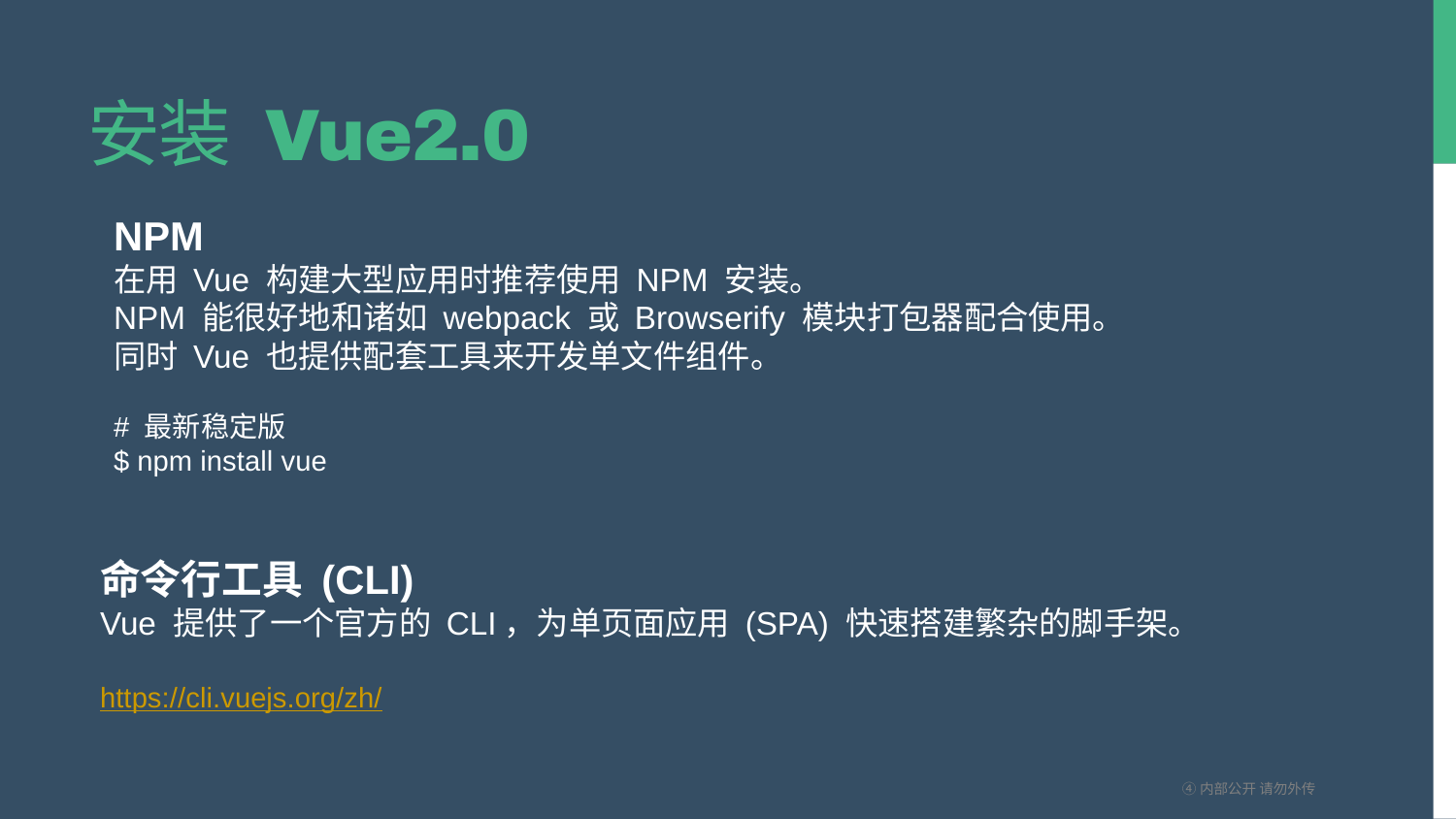

# 安装 Vue2.0
NPM
在用 Vue 构建大型应用时推荐使用 NPM 安装。
NPM 能很好地和诸如 webpack 或 Browserify 模块打包器配合使用。
同时 Vue 也提供配套工具来开发单文件组件。

# 最新稳定版
$ npm install vue
命令行工具 (CLI)
Vue 提供了一个官方的 CLI，为单页面应用 (SPA) 快速搭建繁杂的脚手架。

https://cli.vuejs.org/zh/